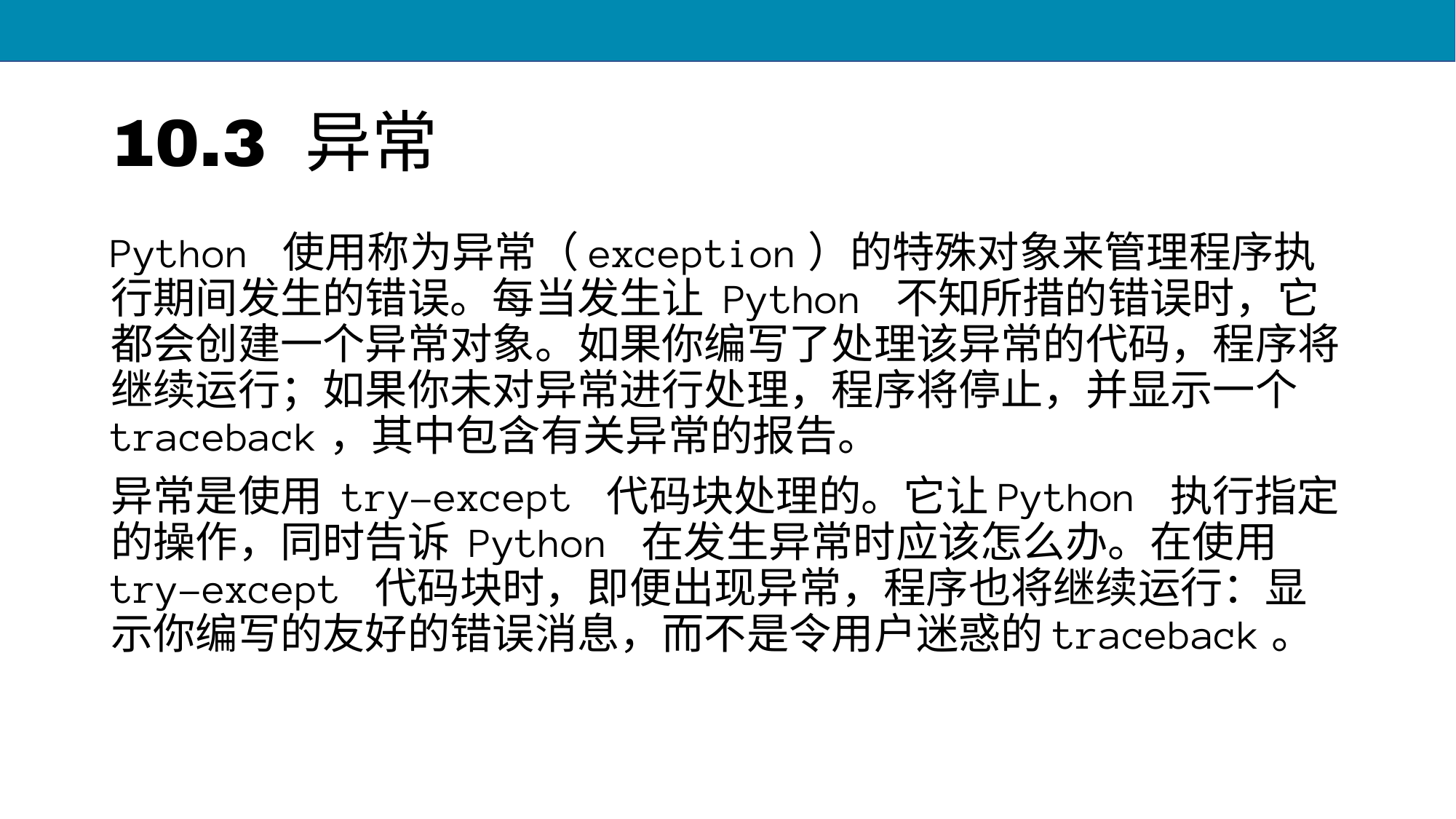

# 10.3 异常
Python 使用称为异常（exception）的特殊对象来管理程序执行期间发生的错误。每当发生让 Python 不知所措的错误时，它都会创建一个异常对象。如果你编写了处理该异常的代码，程序将继续运行；如果你未对异常进行处理，程序将停止，并显示一个 traceback，其中包含有关异常的报告。
异常是使用 try-except 代码块处理的。它让Python 执行指定的操作，同时告诉 Python 在发生异常时应该怎么办。在使用 try-except 代码块时，即便出现异常，程序也将继续运行：显示你编写的友好的错误消息，而不是令用户迷惑的traceback。